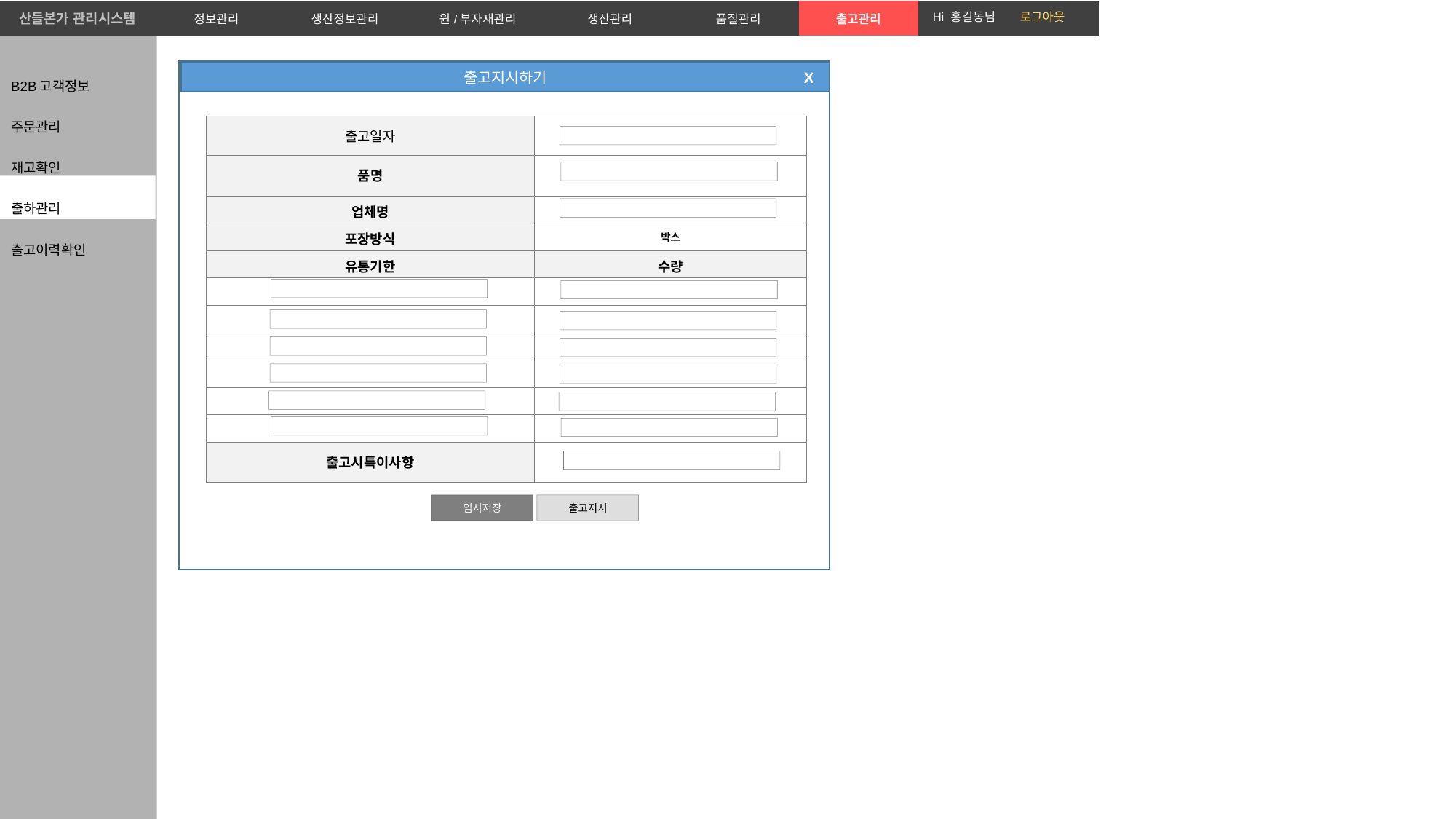

| 산들본가 관리시스템 | 정보관리 | 생산정보관리 | 원/부자재관리 | 생산관리 | 품질관리 | 출고관리 |  |
| --- | --- | --- | --- | --- | --- | --- | --- |
Hi 홍길동님       로그아웃

B2B고객정보
주문관리
재고확인
출하관리
출고이력확인

출고지시하기
X
| 출고일자 |  |
| --- | --- |
| 품명 |  |
| 업체명 |  |
| 포장방식 | 박스 |
| 유통기한 | 수량 |
|  |  |
|  |  |
|  |  |
|  |  |
|  |  |
|  |  |
| 출고시특이사항 |  |

`

임시저장
출고지시